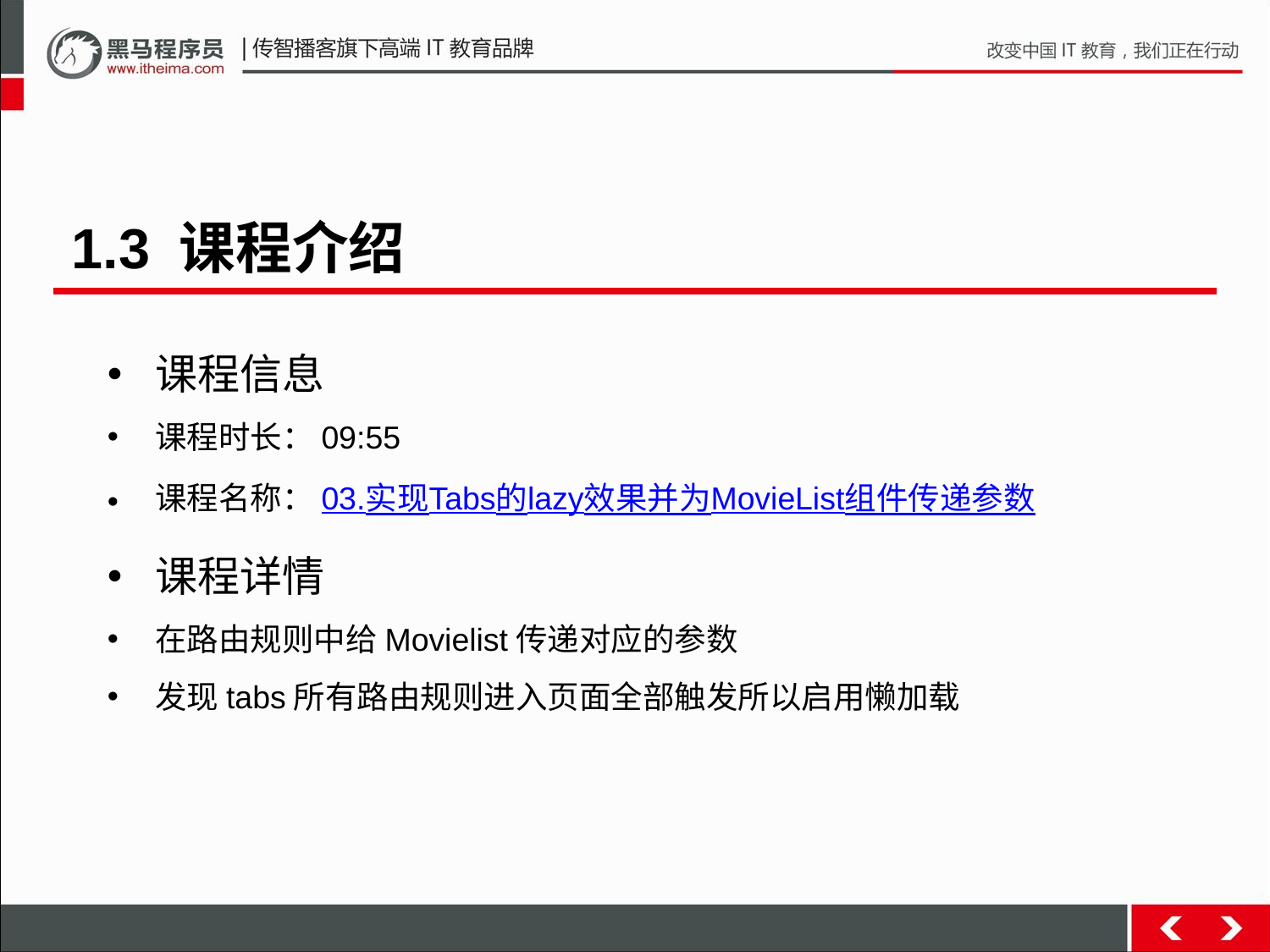

1.3 课程介绍
课程信息
课程时长：09:55
课程名称：03.实现Tabs的lazy效果并为MovieList组件传递参数
课程详情
在路由规则中给Movielist传递对应的参数
发现tabs所有路由规则进入页面全部触发所以启用懒加载